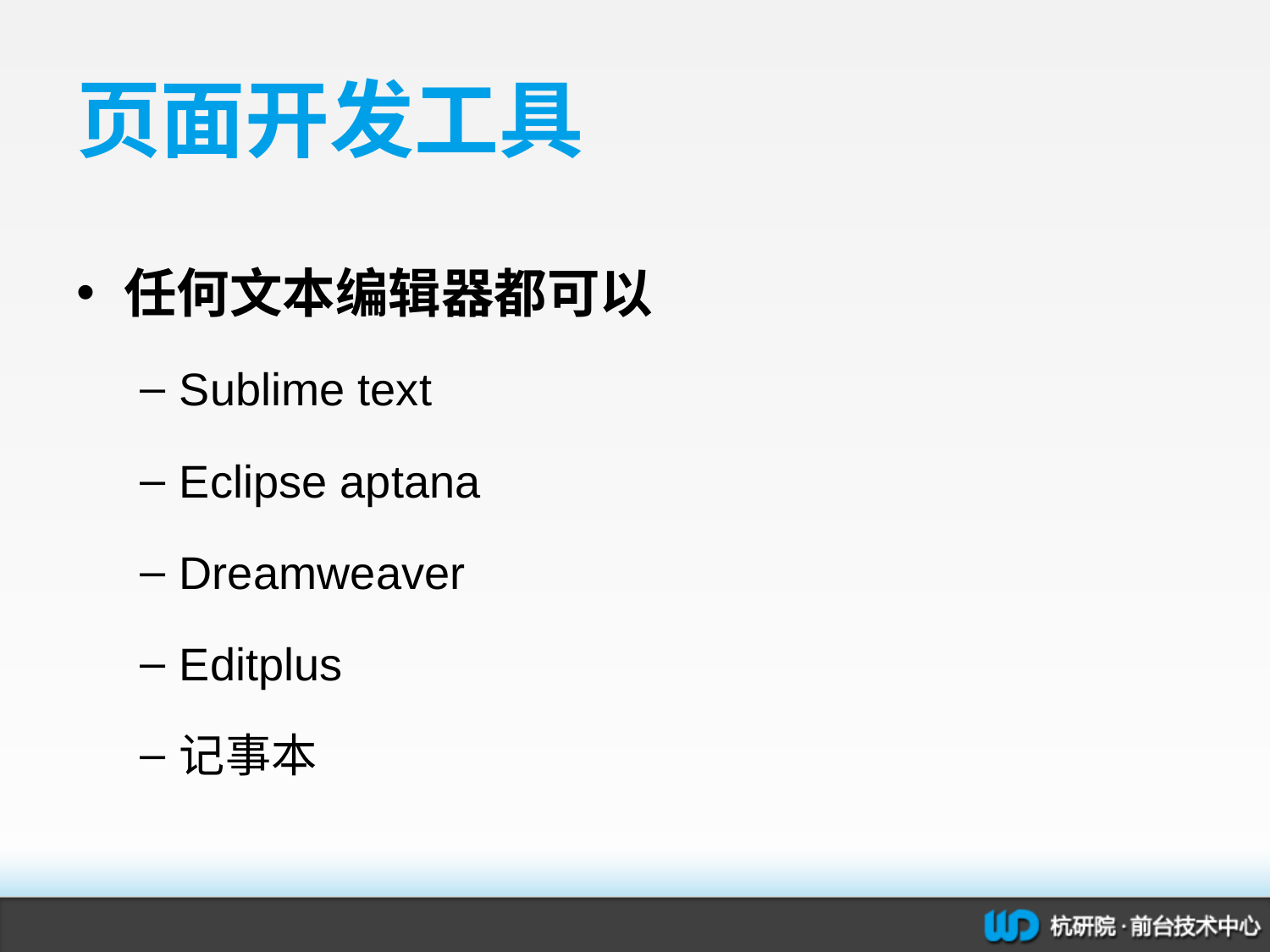

# 页面开发工具
任何文本编辑器都可以
Sublime text
Eclipse aptana
Dreamweaver
Editplus
记事本